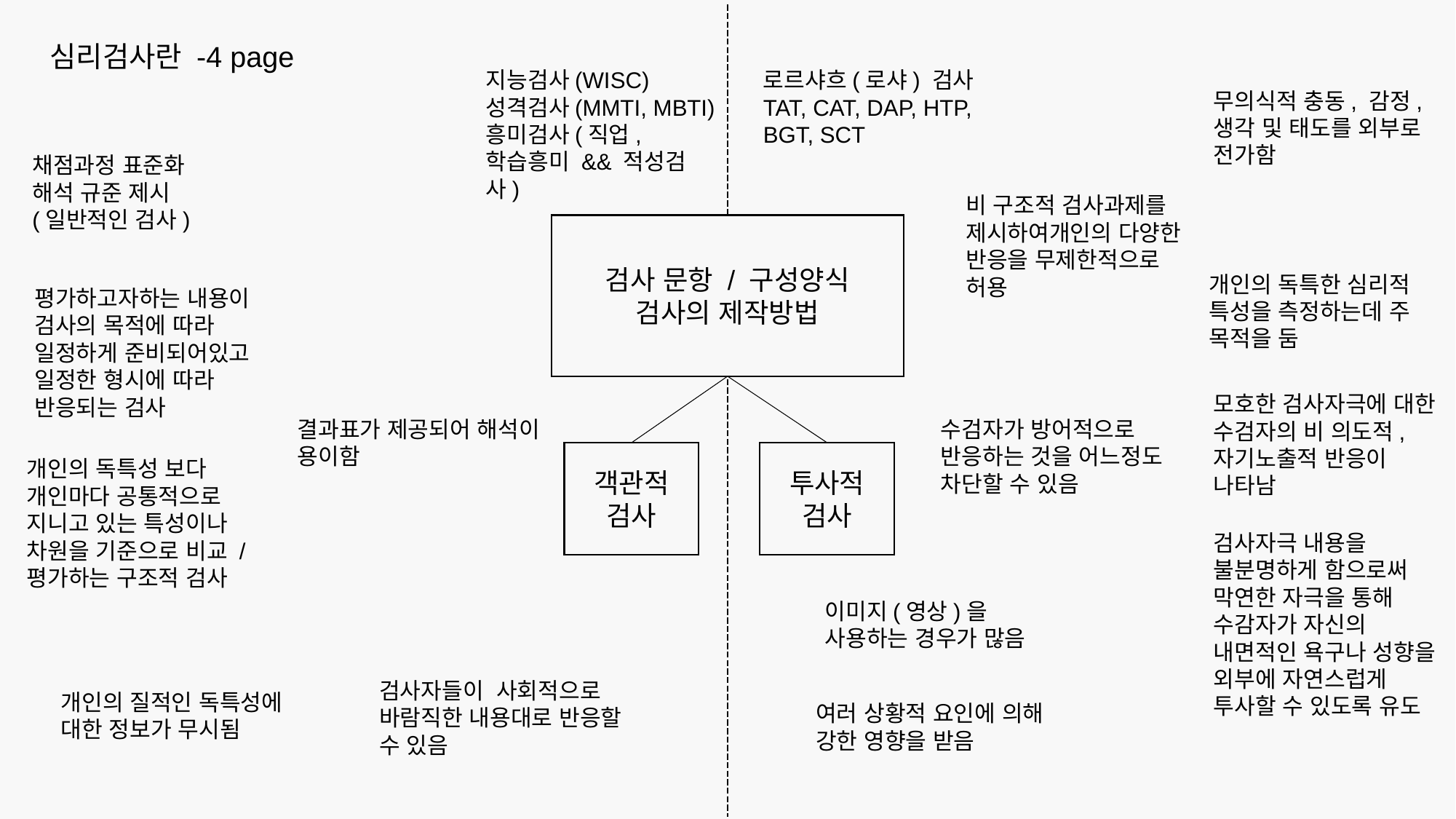

심리검사란 -4 page
지능검사(WISC)
성격검사(MMTI, MBTI)
흥미검사(직업,학습흥미 && 적성검사)
로르샤흐(로샤) 검사
TAT, CAT, DAP, HTP,
BGT, SCT
무의식적 충동, 감정, 생각 및 태도를 외부로  전가함
채점과정 표준화
해석 규준 제시
(일반적인 검사)
비 구조적 검사과제를 제시하여개인의 다양한 반응을 무제한적으로 허용
검사 문항 / 구성양식
검사의 제작방법
개인의 독특한 심리적 특성을 측정하는데 주 목적을 둠
평가하고자하는 내용이 검사의 목적에 따라 일정하게 준비되어있고 일정한 형시에 따라 반응되는 검사
모호한 검사자극에 대한 수검자의 비 의도적, 자기노출적 반응이 나타남
결과표가 제공되어 해석이 용이함
수검자가 방어적으로 반응하는 것을 어느정도 차단할 수 있음
객관적
검사
투사적
검사
개인의 독특성 보다 개인마다 공통적으로 지니고 있는 특성이나  차원을 기준으로 비교 / 평가하는 구조적 검사
검사자극 내용을 불분명하게 함으로써  막연한 자극을 통해 수감자가 자신의 내면적인 욕구나 성향을 외부에 자연스럽게 투사할 수 있도록 유도
이미지(영상)을 사용하는 경우가 많음
검사자들이  사회적으로 바람직한 내용대로 반응할 수 있음
개인의 질적인 독특성에 대한 정보가 무시됨
여러 상황적 요인에 의해 강한 영향을 받음